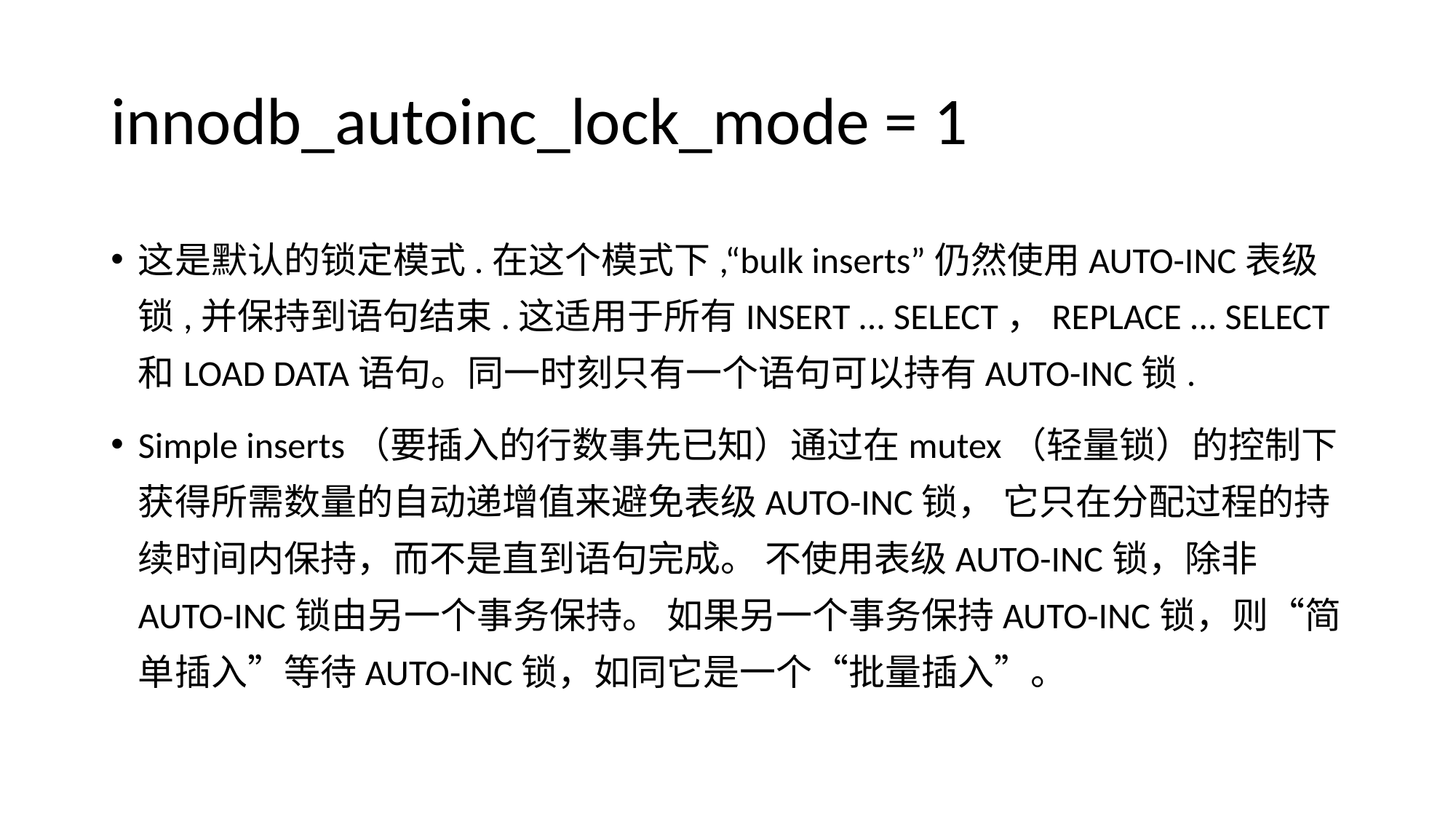

# innodb_autoinc_lock_mode = 1
这是默认的锁定模式.在这个模式下,“bulk inserts”仍然使用AUTO-INC表级锁,并保持到语句结束.这适用于所有INSERT ... SELECT，REPLACE ... SELECT和LOAD DATA语句。同一时刻只有一个语句可以持有AUTO-INC锁.
Simple inserts（要插入的行数事先已知）通过在mutex（轻量锁）的控制下获得所需数量的自动递增值来避免表级AUTO-INC锁， 它只在分配过程的持续时间内保持，而不是直到语句完成。 不使用表级AUTO-INC锁，除非AUTO-INC锁由另一个事务保持。 如果另一个事务保持AUTO-INC锁，则“简单插入”等待AUTO-INC锁，如同它是一个“批量插入”。